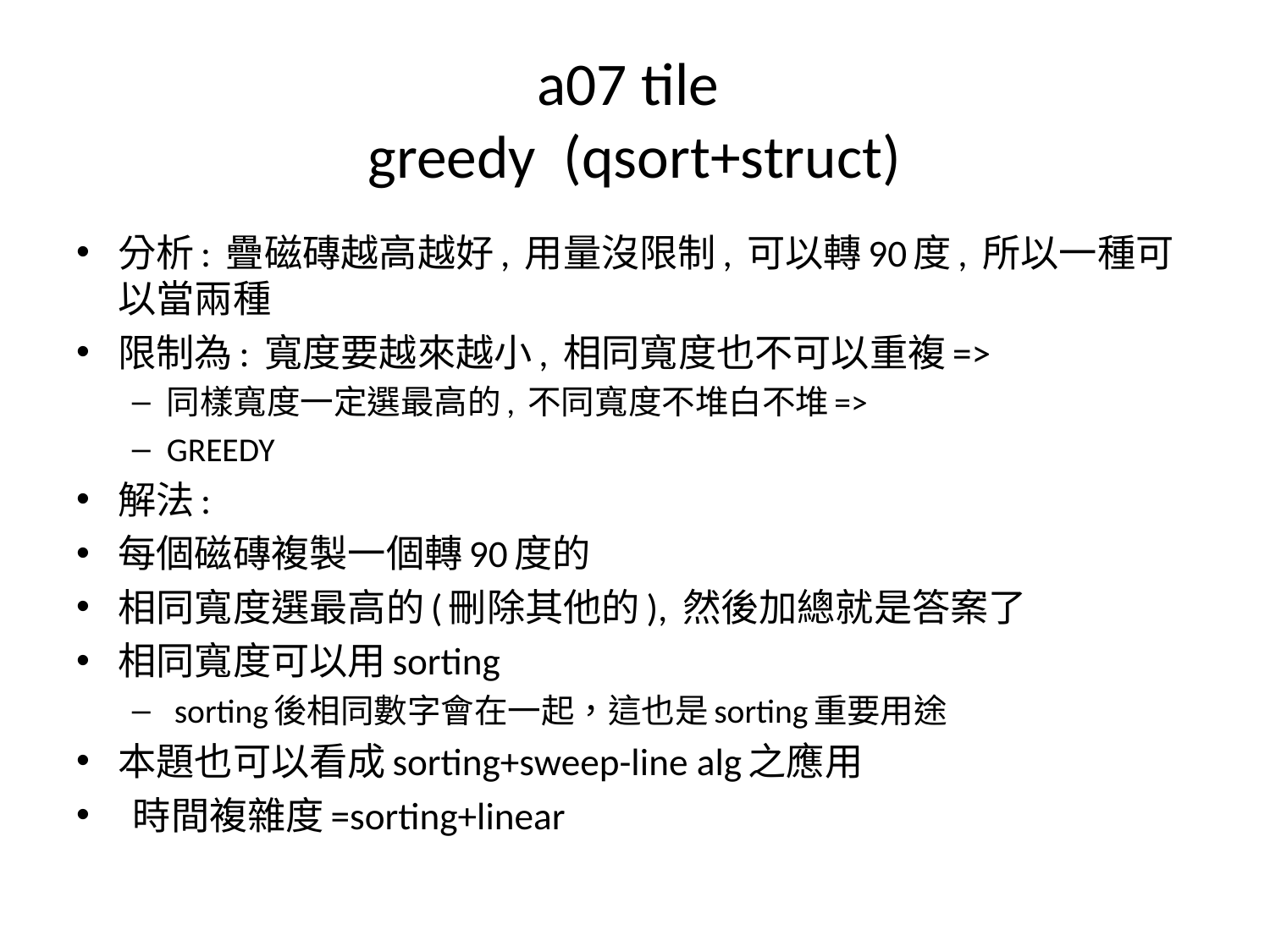

# a07 tile greedy  (qsort+struct)
分析: 疊磁磚越高越好, 用量沒限制, 可以轉90度, 所以一種可以當兩種
限制為: 寬度要越來越小, 相同寬度也不可以重複=>
同樣寬度一定選最高的, 不同寬度不堆白不堆=>
GREEDY
解法:
每個磁磚複製一個轉90度的
相同寬度選最高的(刪除其他的), 然後加總就是答案了
相同寬度可以用sorting
 sorting後相同數字會在一起，這也是sorting重要用途
本題也可以看成sorting+sweep-line alg之應用
 時間複雜度=sorting+linear